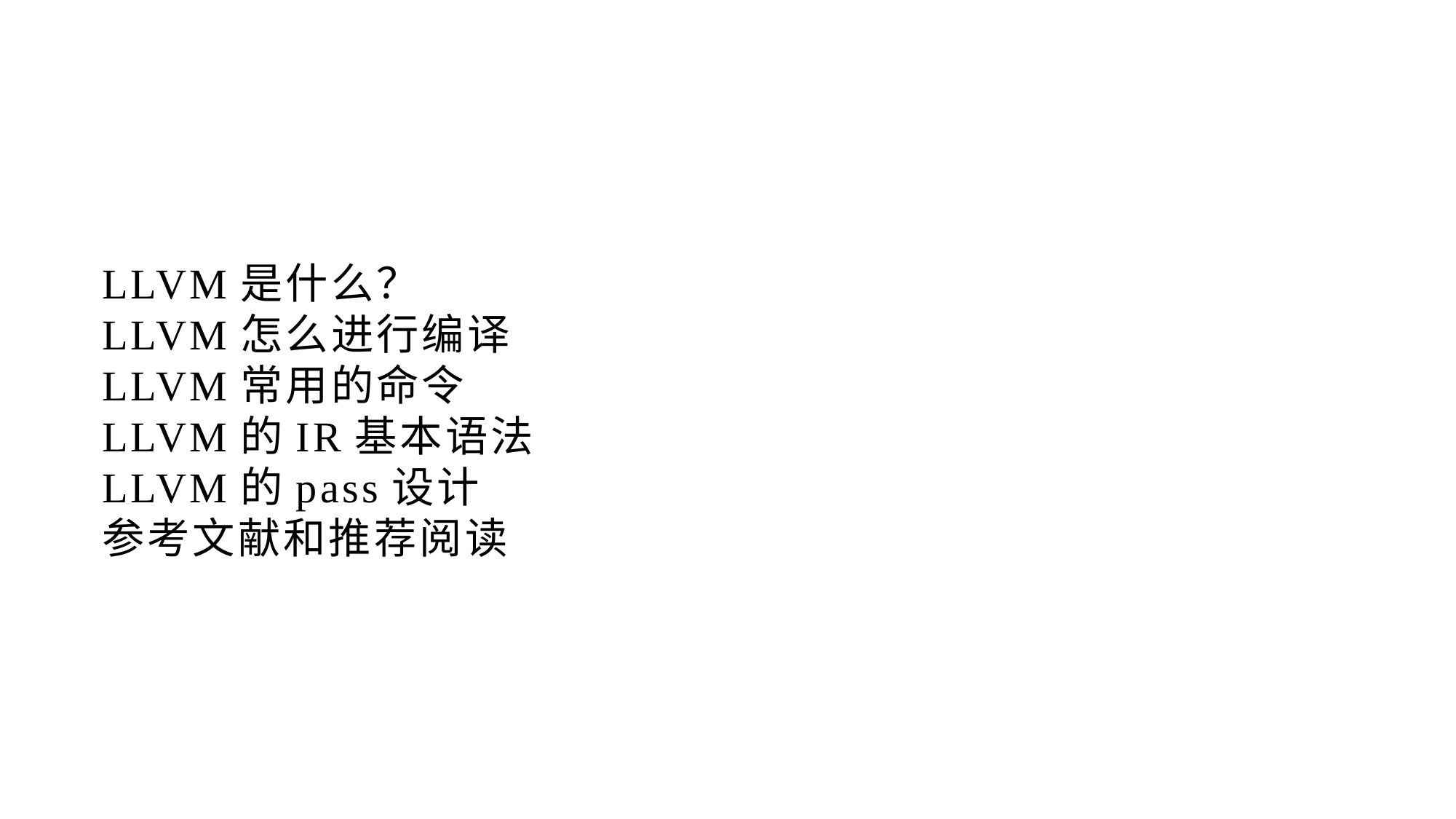

# LLVM是什么？ LLVM怎么进行编译 LLVM常用的命令 LLVM的IR基本语法 LLVM的pass设计 参考文献和推荐阅读